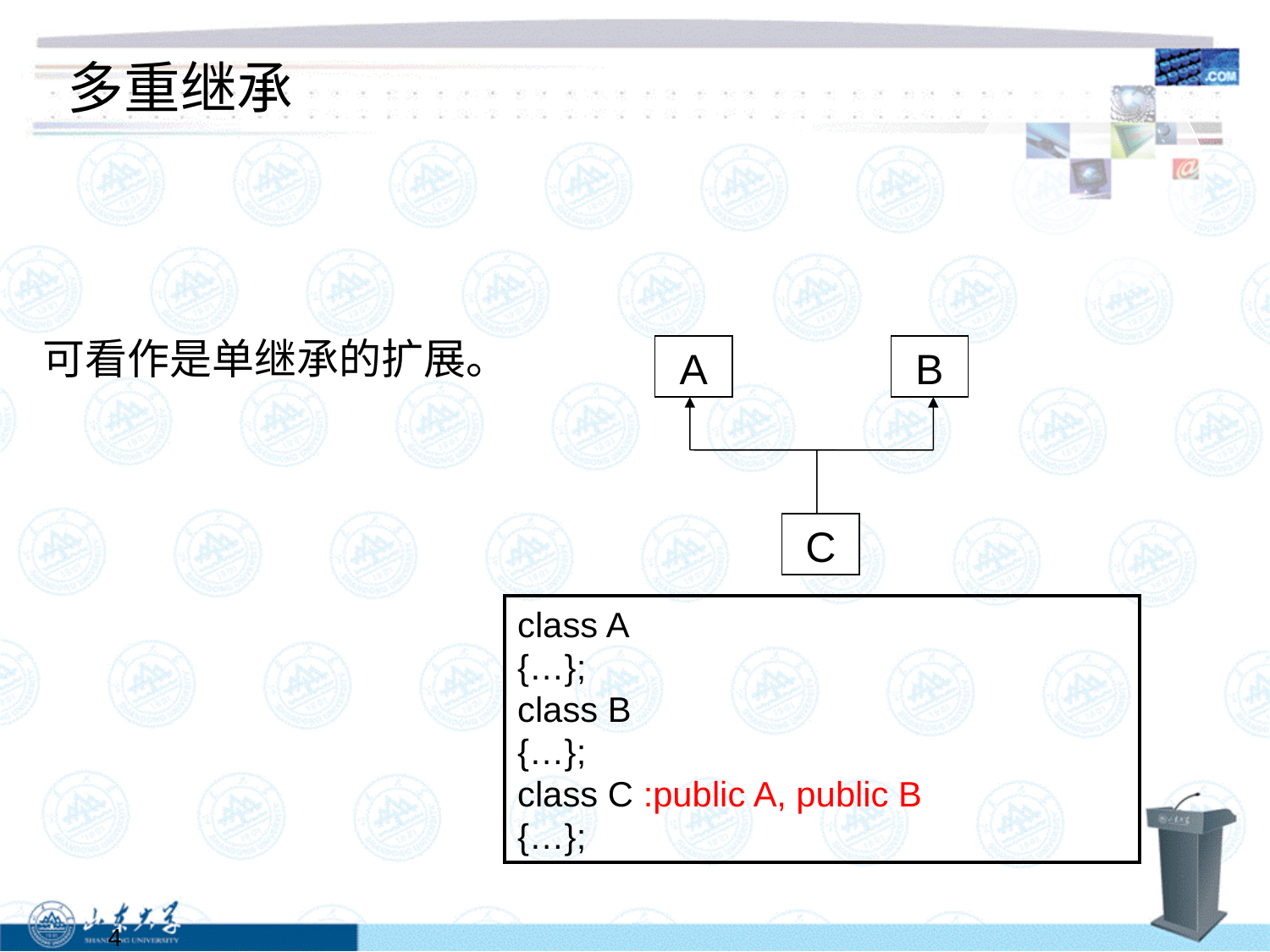

# 多重继承
可看作是单继承的扩展。
 A
B

C
class A
{…};
class B
{…};
class C :public A, public B
{…};
4